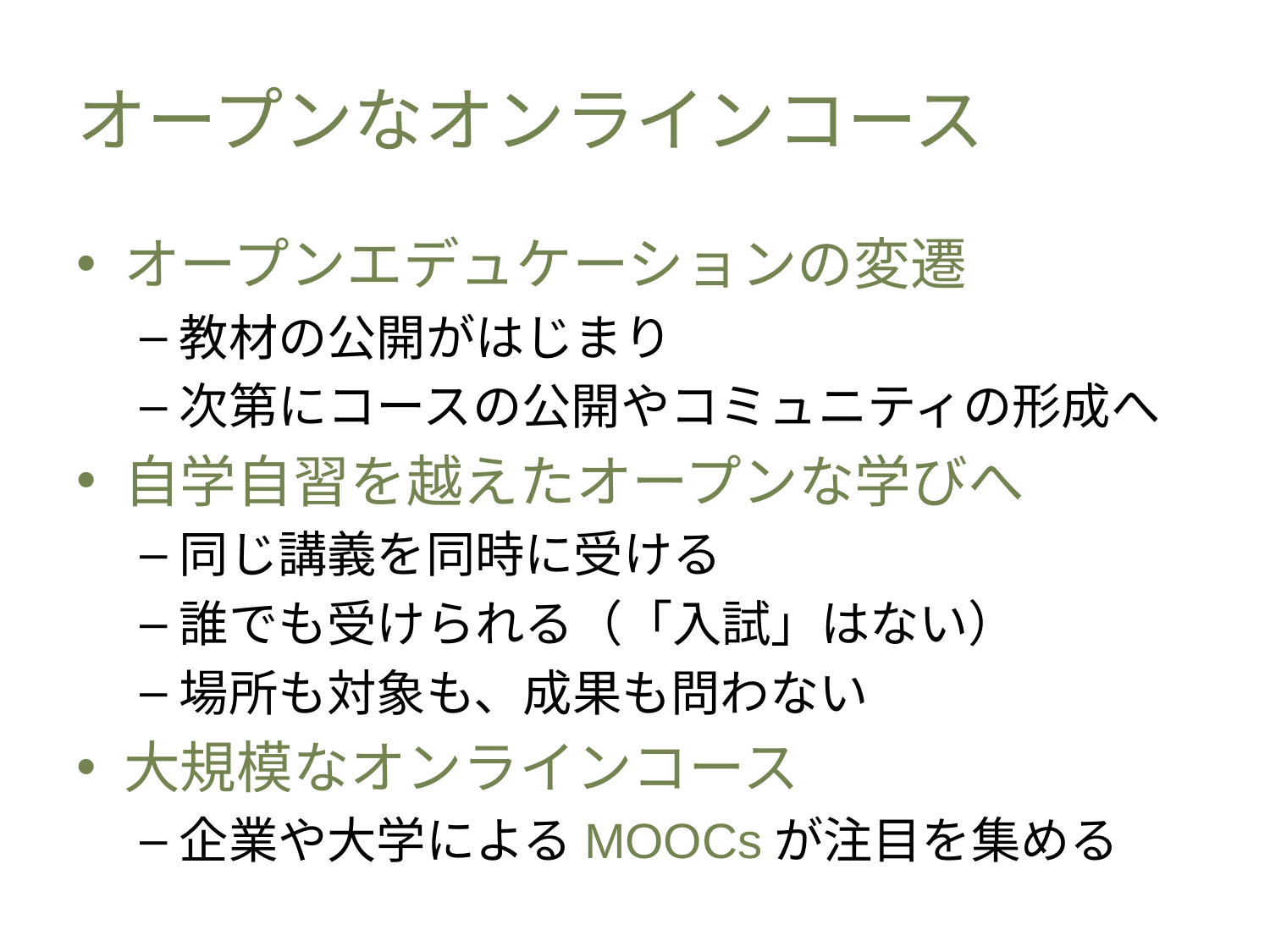

# オープンなオンラインコース
オープンエデュケーションの変遷
教材の公開がはじまり
次第にコースの公開やコミュニティの形成へ
自学自習を越えたオープンな学びへ
同じ講義を同時に受ける
誰でも受けられる（「入試」はない）
場所も対象も、成果も問わない
大規模なオンラインコース
企業や大学によるMOOCsが注目を集める